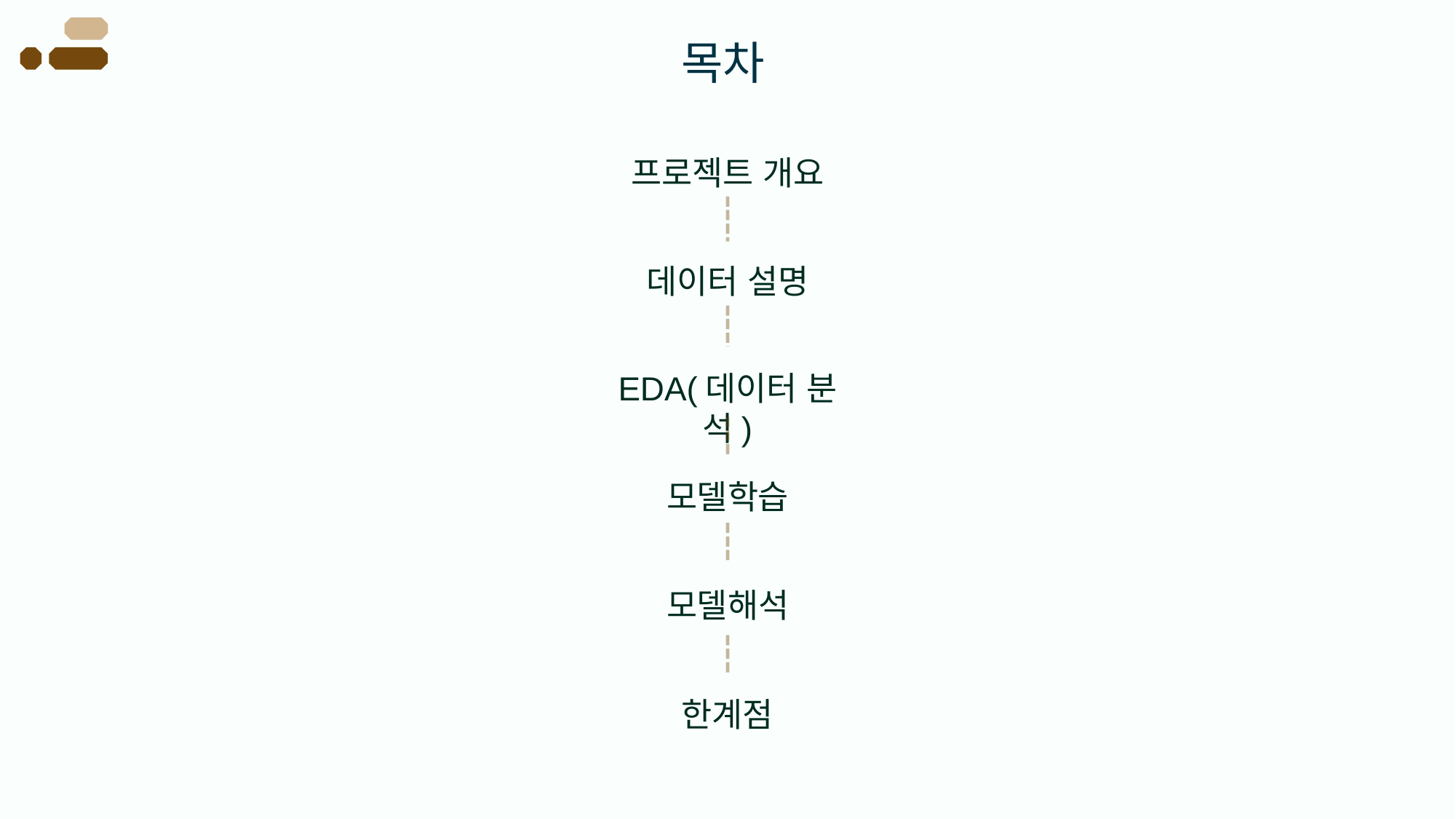

목차

프로젝트 개요
데이터 설명
EDA(데이터 분석)
모델학습
모델해석
한계점